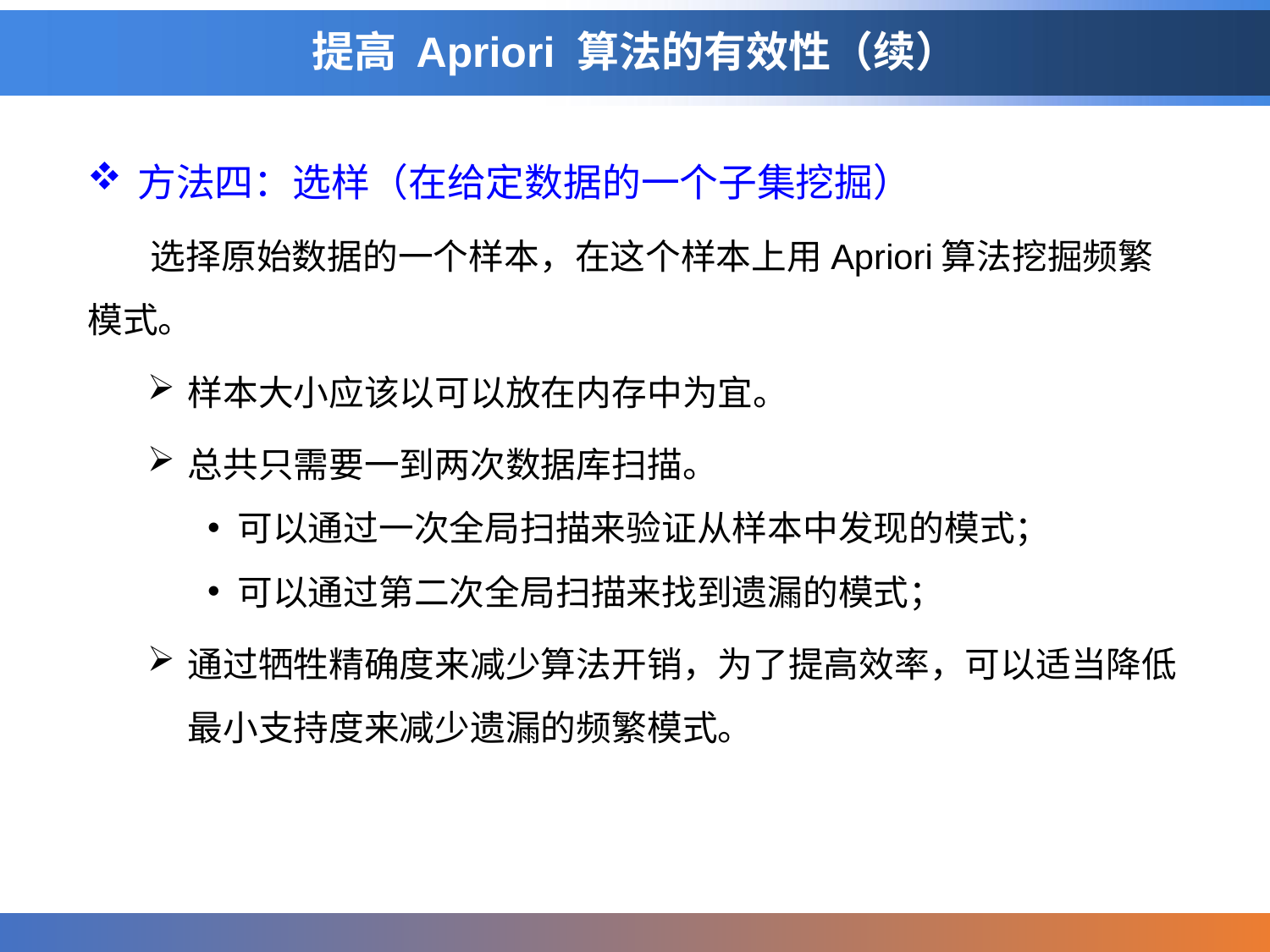

# 提高 Apriori 算法的有效性（续）
方法四：选样（在给定数据的一个子集挖掘）
       选择原始数据的一个样本，在这个样本上用Apriori算法挖掘频繁模式。
样本大小应该以可以放在内存中为宜。
总共只需要一到两次数据库扫描。
可以通过一次全局扫描来验证从样本中发现的模式；
可以通过第二次全局扫描来找到遗漏的模式；
通过牺牲精确度来减少算法开销，为了提高效率，可以适当降低最小支持度来减少遗漏的频繁模式。